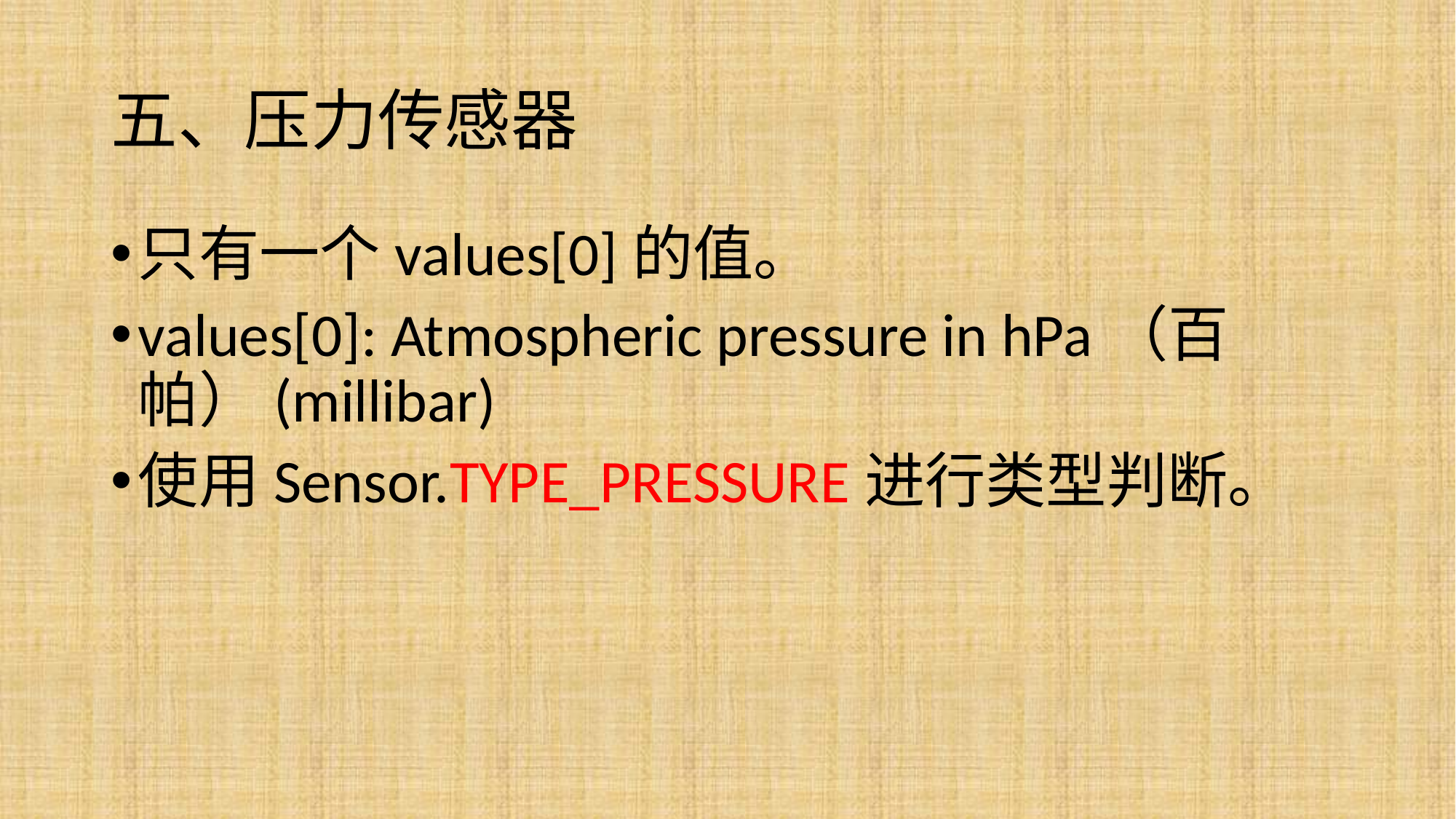

# 五、压力传感器
只有一个values[0]的值。
values[0]: Atmospheric pressure in hPa（百帕）(millibar)
使用Sensor.TYPE_PRESSURE进行类型判断。